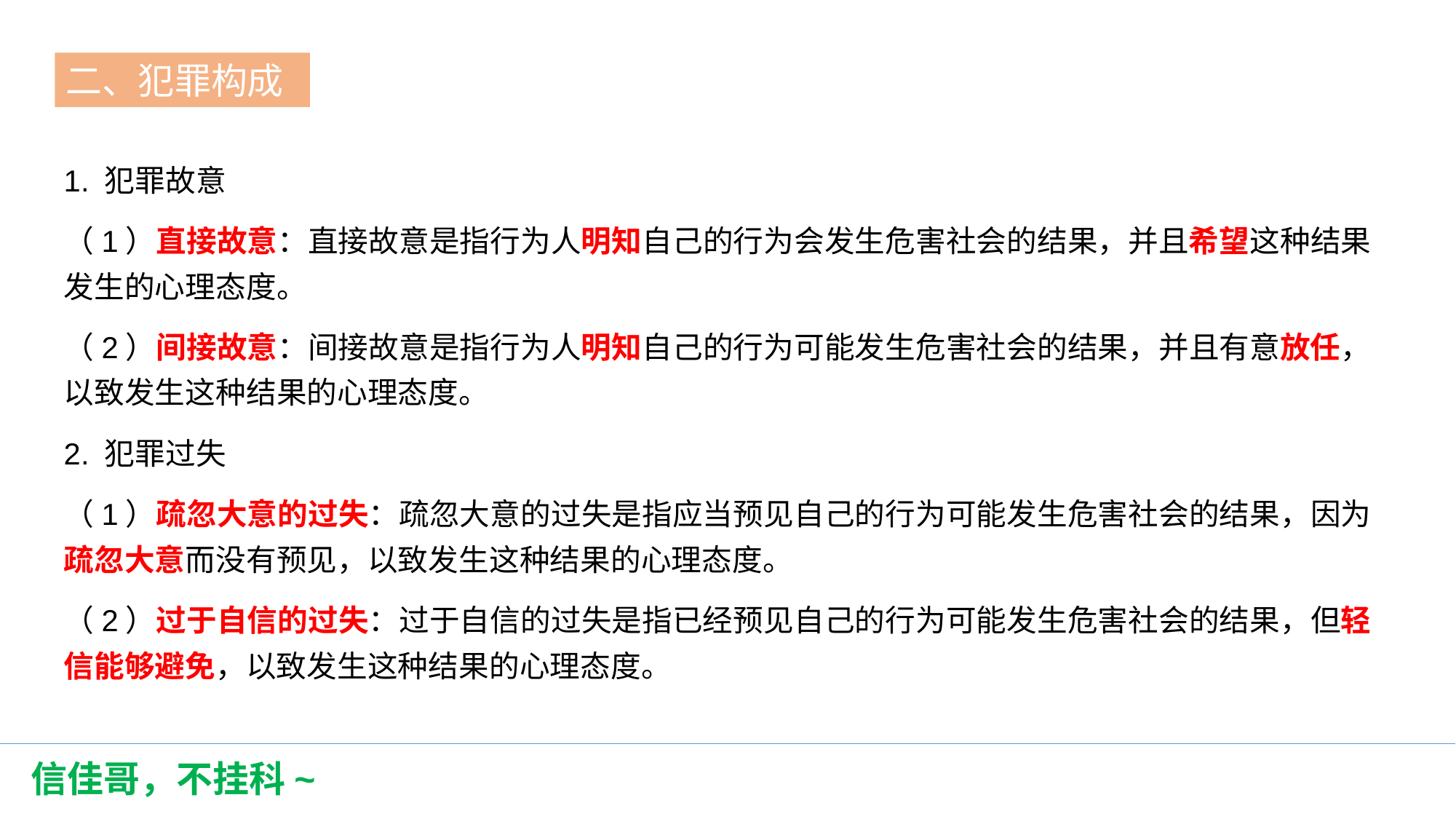

二、犯罪构成
第一节
1. 犯罪故意
（1）直接故意：直接故意是指行为人明知自己的行为会发生危害社会的结果，并且希望这种结果发生的心理态度。
（2）间接故意：间接故意是指行为人明知自己的行为可能发生危害社会的结果，并且有意放任，以致发生这种结果的心理态度。
2. 犯罪过失
（1）疏忽大意的过失：疏忽大意的过失是指应当预见自己的行为可能发生危害社会的结果，因为疏忽大意而没有预见，以致发生这种结果的心理态度。
（2）过于自信的过失：过于自信的过失是指已经预见自己的行为可能发生危害社会的结果，但轻信能够避免，以致发生这种结果的心理态度。